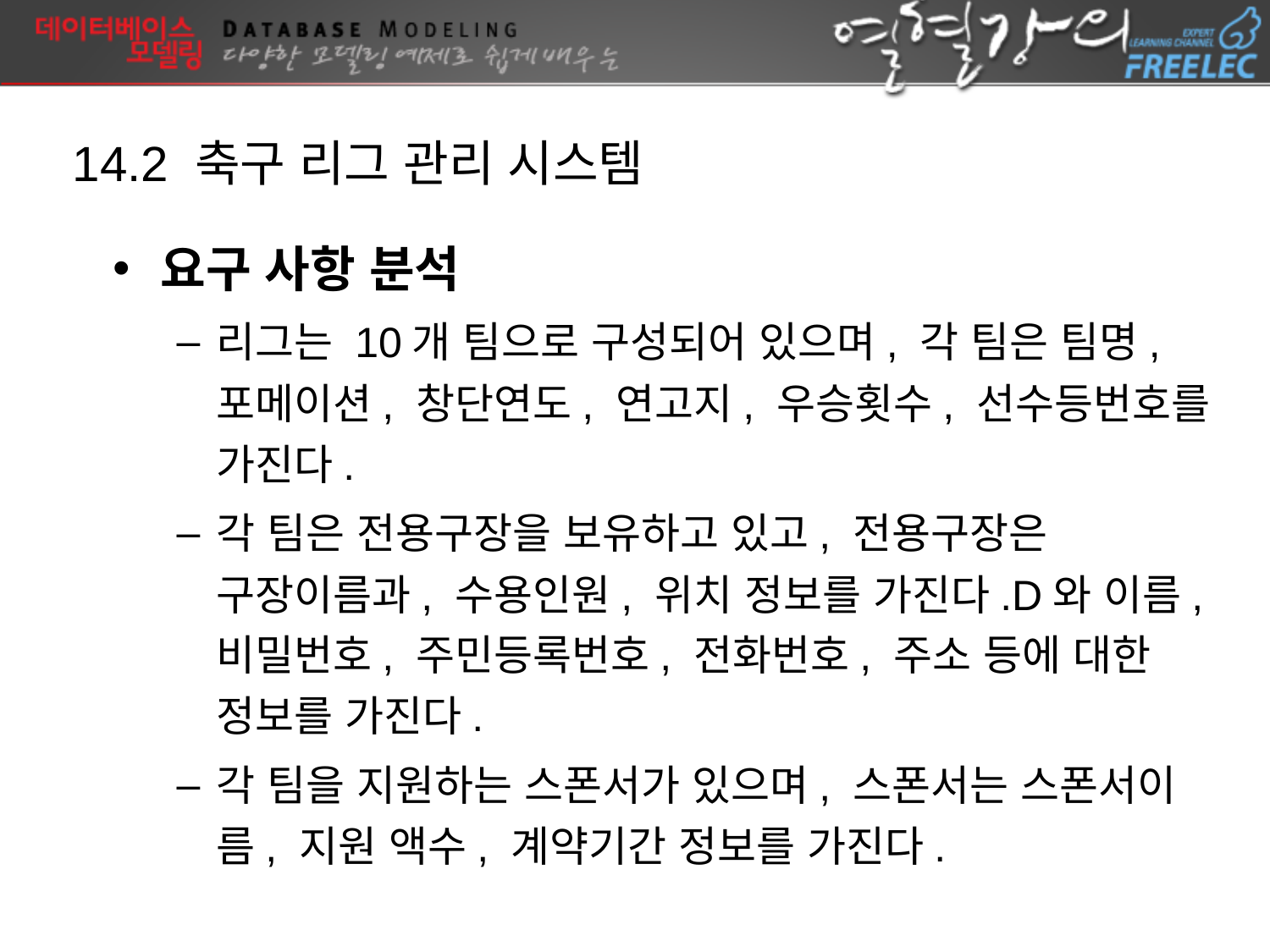

14.2 축구 리그 관리 시스템
요구 사항 분석
리그는 10개 팀으로 구성되어 있으며, 각 팀은 팀명, 포메이션, 창단연도, 연고지, 우승횟수, 선수등번호를 가진다.
각 팀은 전용구장을 보유하고 있고, 전용구장은 구장이름과, 수용인원, 위치 정보를 가진다.D와 이름, 비밀번호, 주민등록번호, 전화번호, 주소 등에 대한 정보를 가진다.
각 팀을 지원하는 스폰서가 있으며, 스폰서는 스폰서이름, 지원 액수, 계약기간 정보를 가진다.